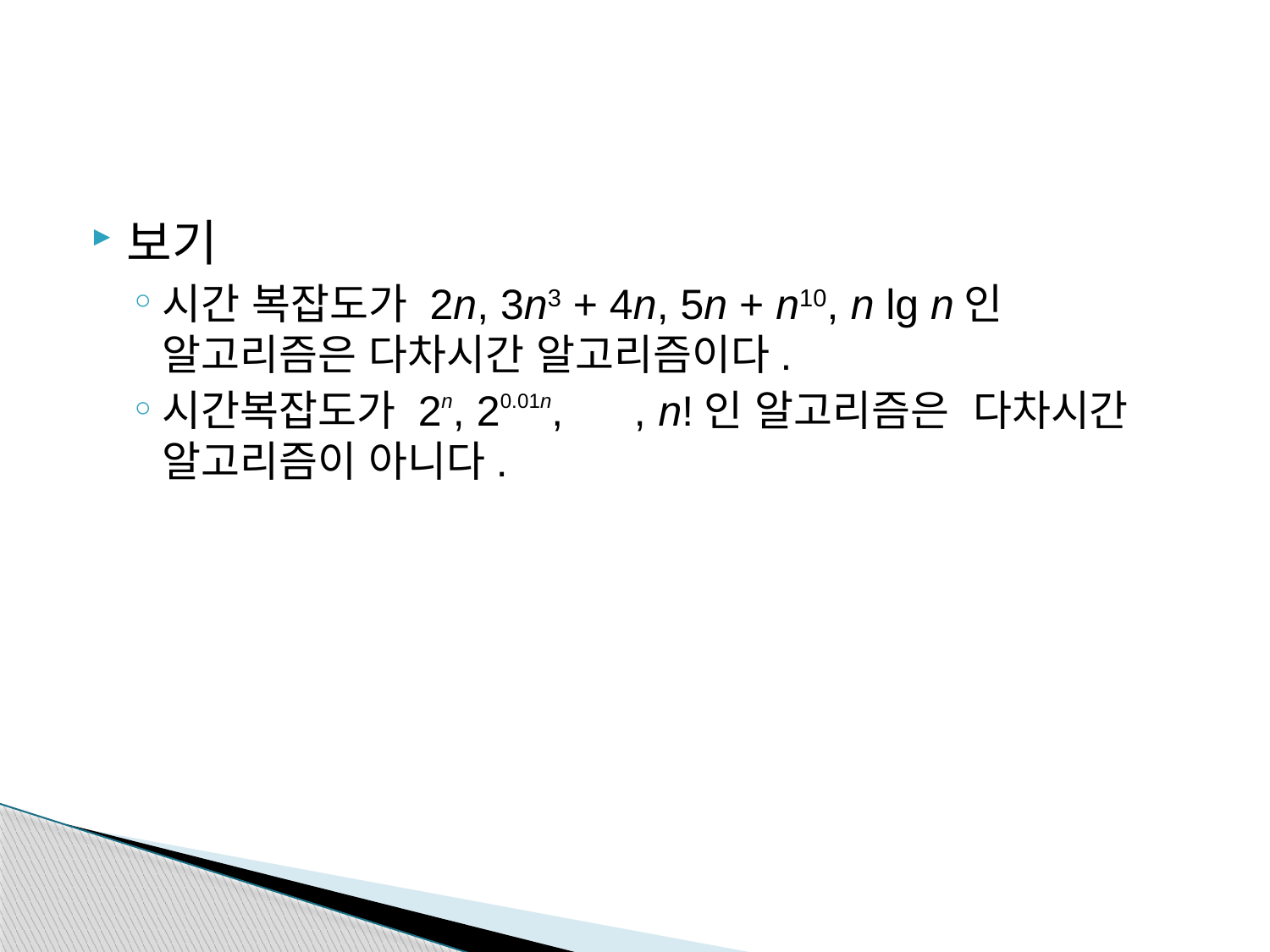

#
보기
시간 복잡도가 2n, 3n3 + 4n, 5n + n10, n lg n인 알고리즘은 다차시간 알고리즘이다.
시간복잡도가 2n, 20.01n,      , n!인 알고리즘은  다차시간 알고리즘이 아니다.